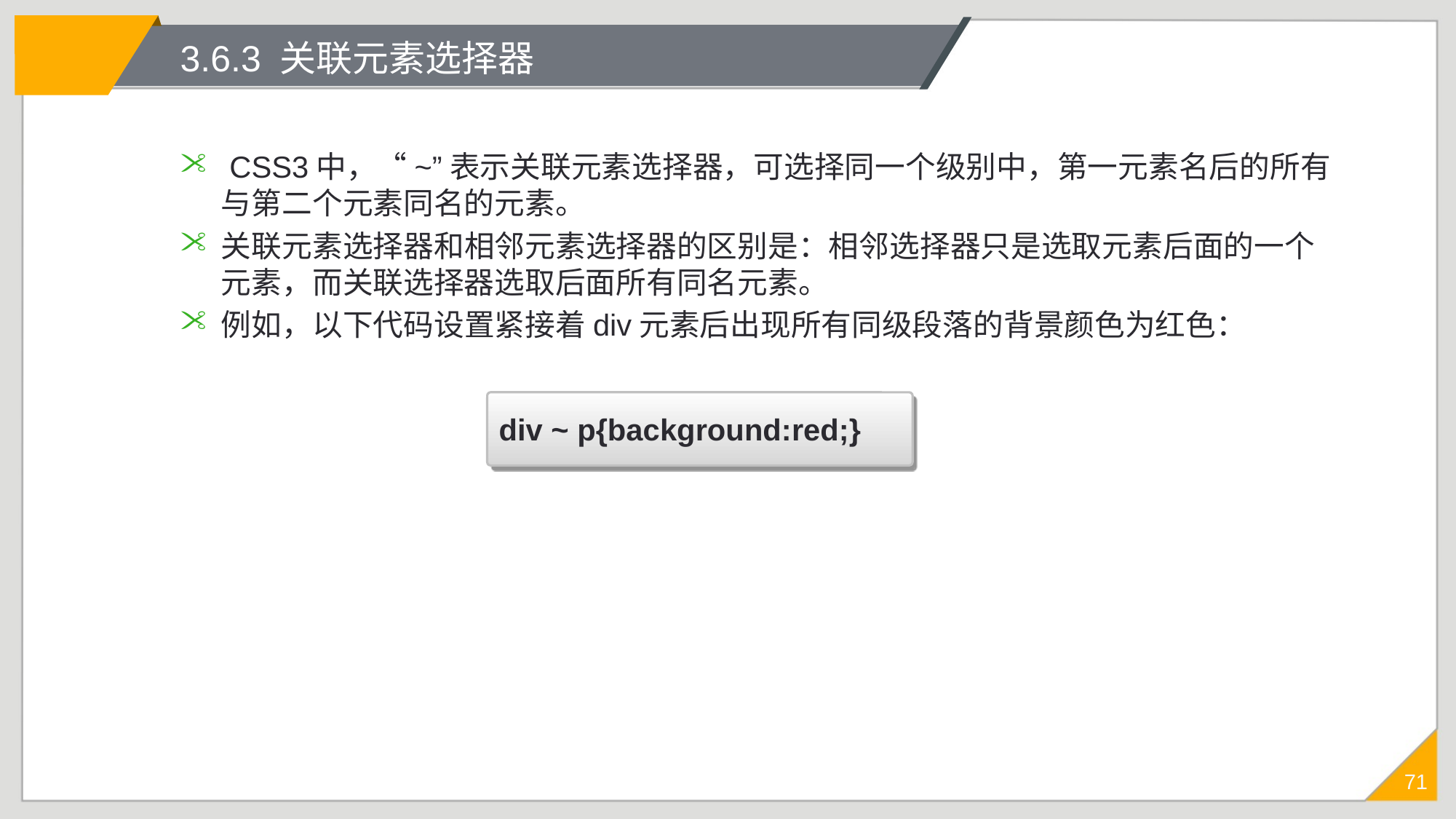

# 3.6.3 关联元素选择器

 CSS3中，“~”表示关联元素选择器，可选择同一个级别中，第一元素名后的所有与第二个元素同名的元素。
关联元素选择器和相邻元素选择器的区别是：相邻选择器只是选取元素后面的一个元素，而关联选择器选取后面所有同名元素。
例如，以下代码设置紧接着div元素后出现所有同级段落的背景颜色为红色：

div ~ p{background:red;}